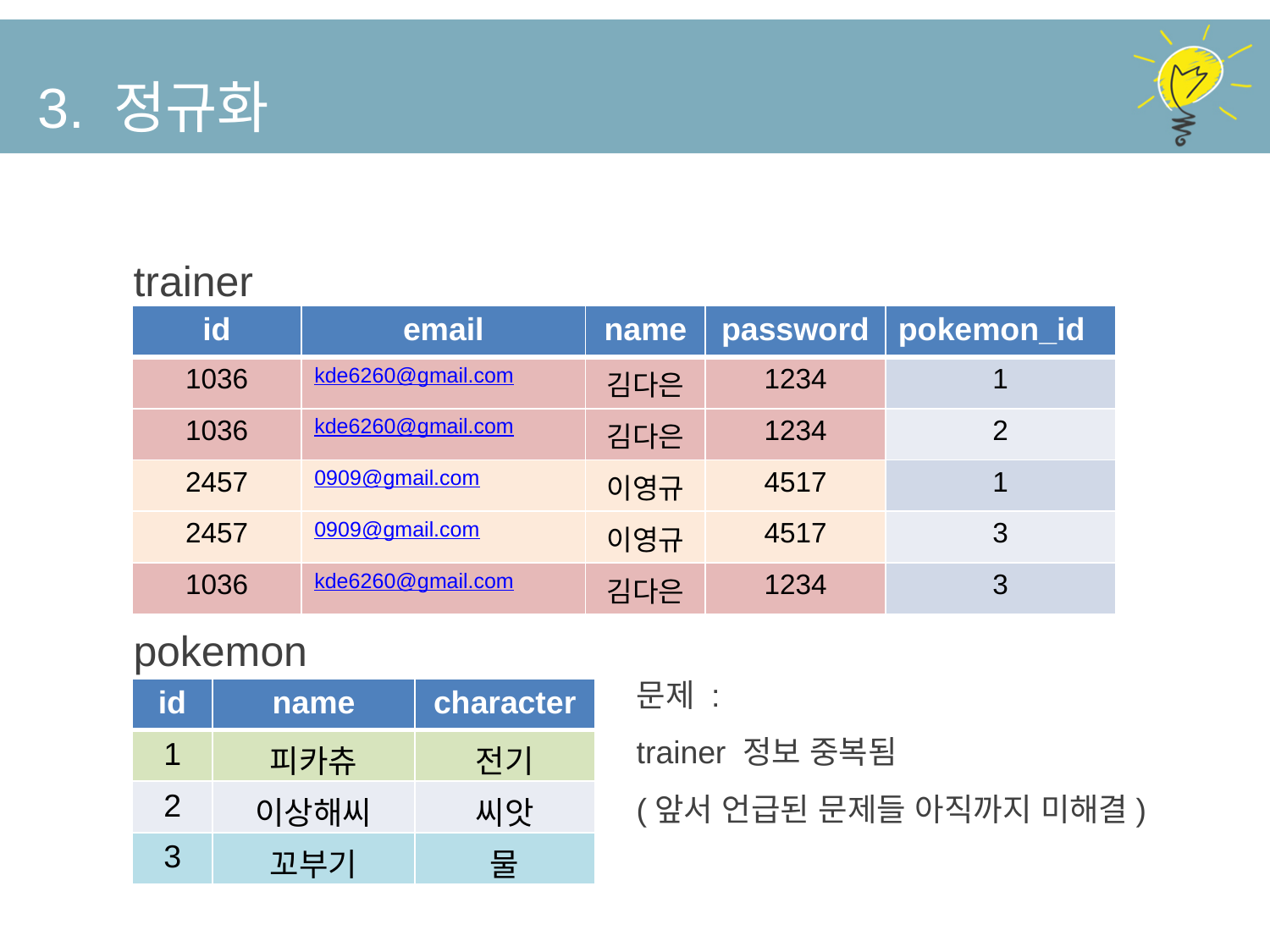

3. 정규화
trainer
| id | email | name | password | pokemon\_id |
| --- | --- | --- | --- | --- |
| 1036 | kde6260@gmail.com | 김다은 | 1234 | 1 |
| 1036 | kde6260@gmail.com | 김다은 | 1234 | 2 |
| 2457 | 0909@gmail.com | 이영규 | 4517 | 1 |
| 2457 | 0909@gmail.com | 이영규 | 4517 | 3 |
| 1036 | kde6260@gmail.com | 김다은 | 1234 | 3 |
pokemon
문제 :
trainer 정보 중복됨
(앞서 언급된 문제들 아직까지 미해결)
| id | name | character |
| --- | --- | --- |
| 1 | 피카츄 | 전기 |
| 2 | 이상해씨 | 씨앗 |
| 3 | 꼬부기 | 물 |